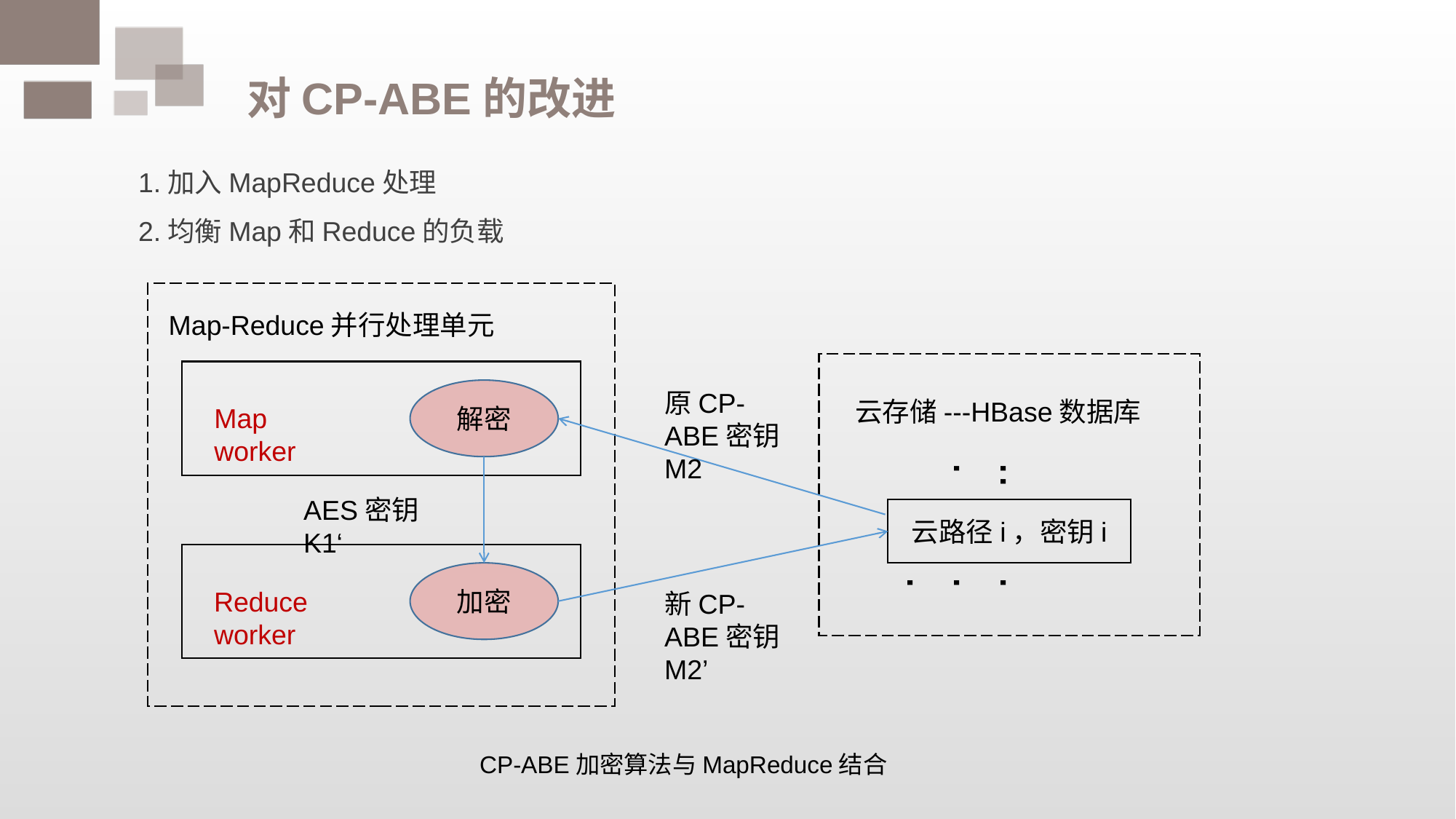

对CP-ABE的改进
1.加入MapReduce处理
2.均衡Map和Reduce的负载

Map-Reduce并行处理单元

解密
原CP-ABE密钥M2
云存储---HBase数据库
Map worker
...
AES密钥K1‘
云路径i，密钥i

加密
...
Reduce worker
新CP-ABE密钥M2’
CP-ABE加密算法与MapReduce结合